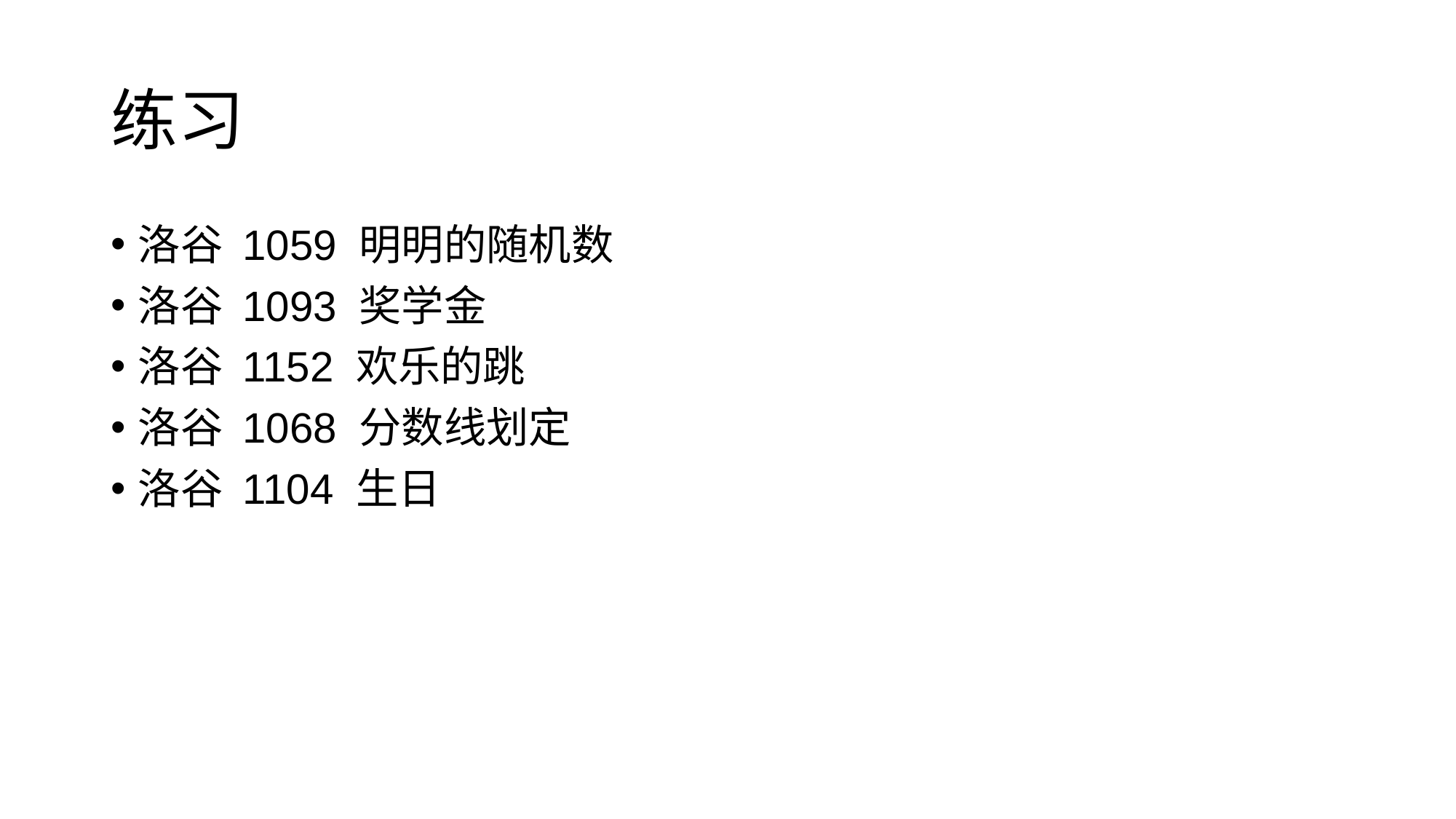

# 练习
洛谷 1059 明明的随机数
洛谷 1093 奖学金
洛谷 1152 欢乐的跳
洛谷 1068 分数线划定
洛谷 1104 生日